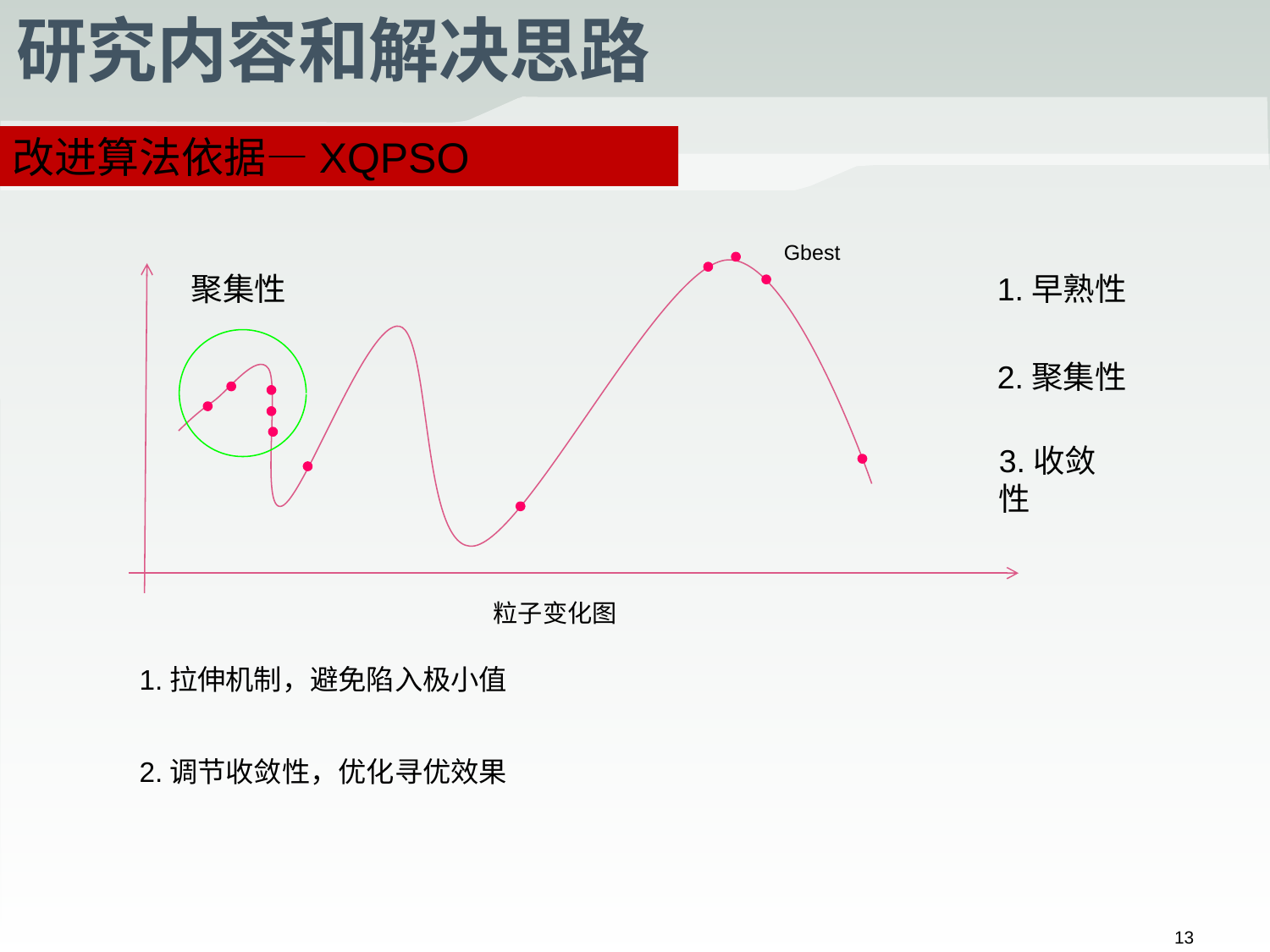

研究内容和解决思路
改进算法依据—XQPSO

Gbest

聚集性
1.早熟性

2.聚集性

3.收敛性

粒子变化图
1.拉伸机制，避免陷入极小值
2.调节收敛性，优化寻优效果

13